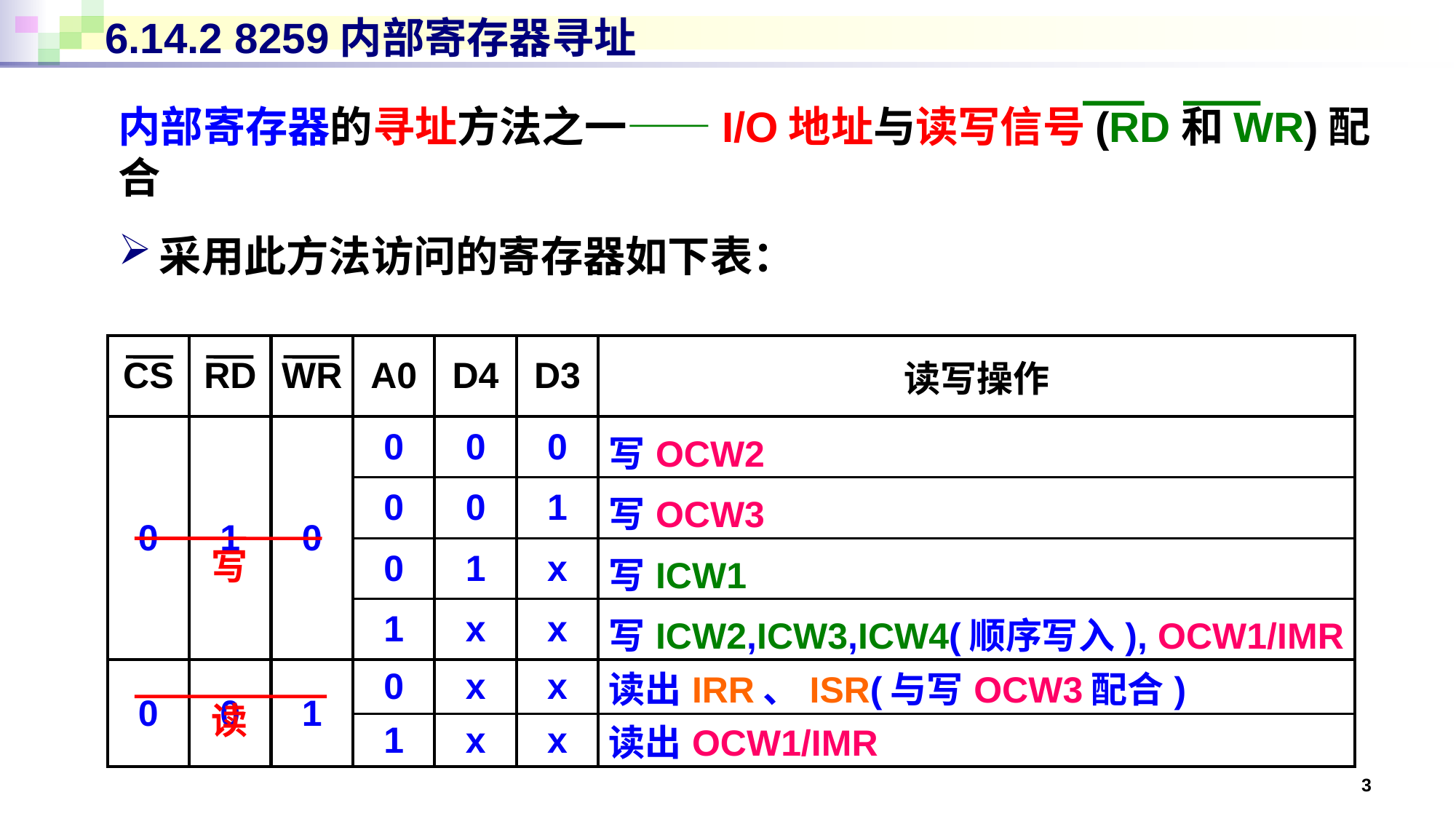

# 6.14.2 8259内部寄存器寻址
内部寄存器的寻址方法之一——I/O地址与读写信号(RD和WR)配合
采用此方法访问的寄存器如下表：

| CS | RD | WR | A0 | D4 | D3 | 读写操作 |
| --- | --- | --- | --- | --- | --- | --- |
| 0 | 1 | 0 | 0 | 0 | 0 | 写OCW2 |
|  |  |  | 0 | 0 | 1 | 写OCW3 |
|  |  |  | 0 | 1 | x | 写ICW1 |
|  |  |  | 1 | x | x | 写ICW2,ICW3,ICW4(顺序写入), OCW1/IMR |
| 0 | 0 | 1 | 0 | x | x | 读出IRR、ISR(与写OCW3配合) |
|  |  |  | 1 | x | x | 读出OCW1/IMR |

写
读

3